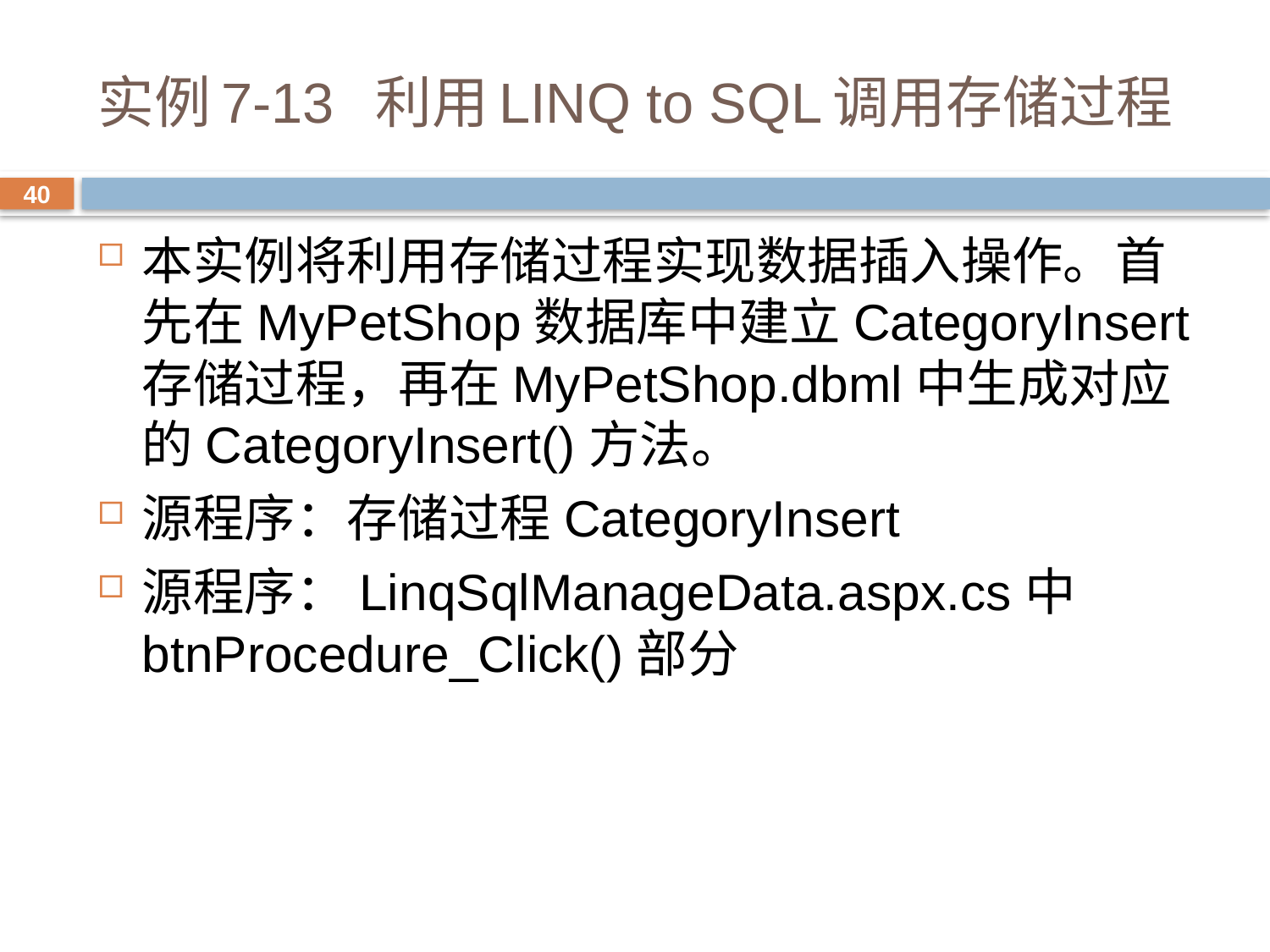

# 实例7-13  利用LINQ to SQL调用存储过程
40
本实例将利用存储过程实现数据插入操作。首先在MyPetShop数据库中建立CategoryInsert存储过程，再在MyPetShop.dbml中生成对应的CategoryInsert()方法。
源程序：存储过程CategoryInsert
源程序：LinqSqlManageData.aspx.cs中btnProcedure_Click()部分